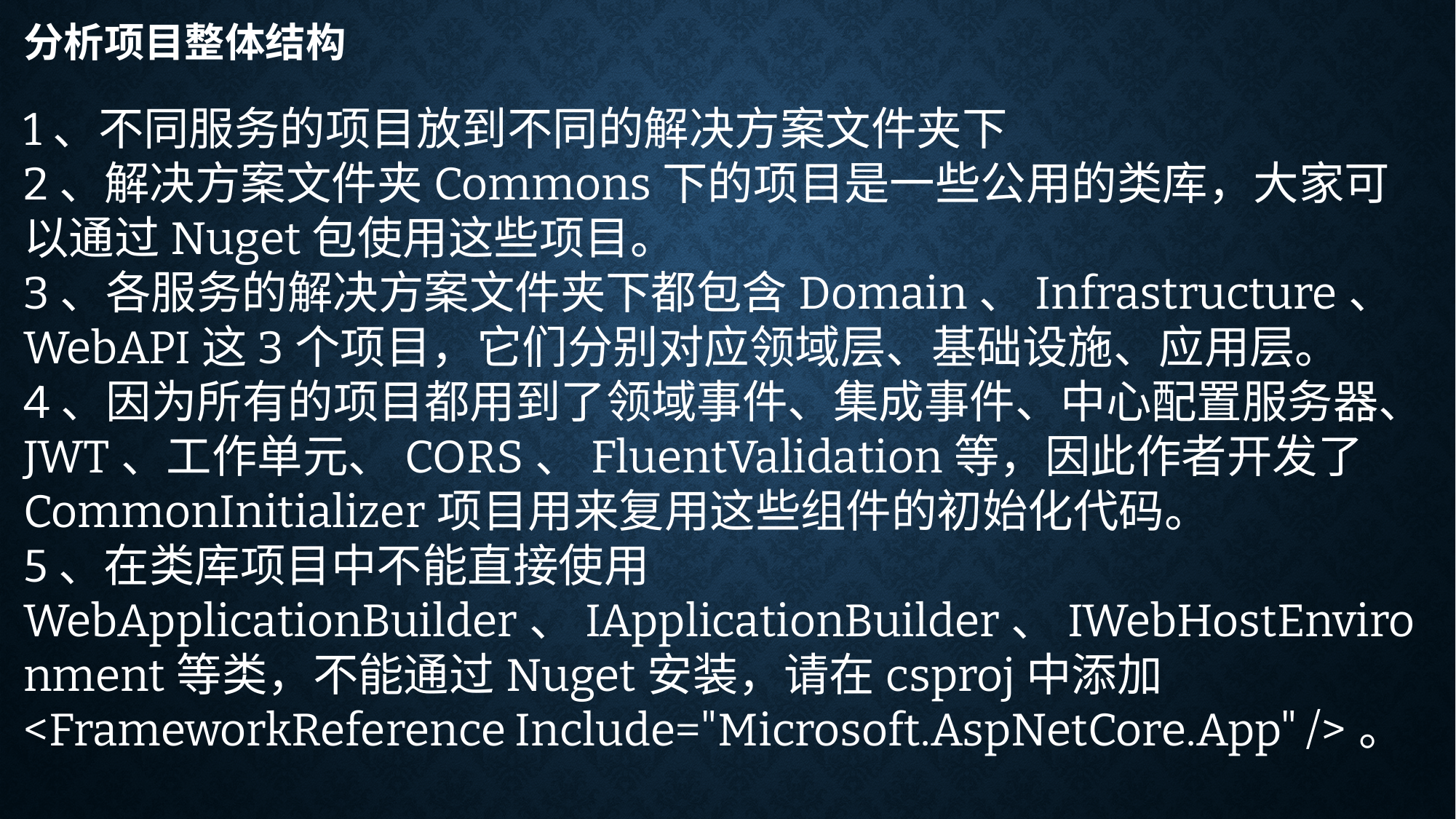

# 分析项目整体结构
1、不同服务的项目放到不同的解决方案文件夹下
2、解决方案文件夹Commons下的项目是一些公用的类库，大家可以通过Nuget包使用这些项目。
3、各服务的解决方案文件夹下都包含Domain、Infrastructure、WebAPI这3个项目，它们分别对应领域层、基础设施、应用层。
4、因为所有的项目都用到了领域事件、集成事件、中心配置服务器、JWT、工作单元、CORS、FluentValidation等，因此作者开发了CommonInitializer项目用来复用这些组件的初始化代码。
5、在类库项目中不能直接使用WebApplicationBuilder、IApplicationBuilder、IWebHostEnvironment等类，不能通过Nuget安装，请在csproj中添加<FrameworkReference Include="Microsoft.AspNetCore.App" />。